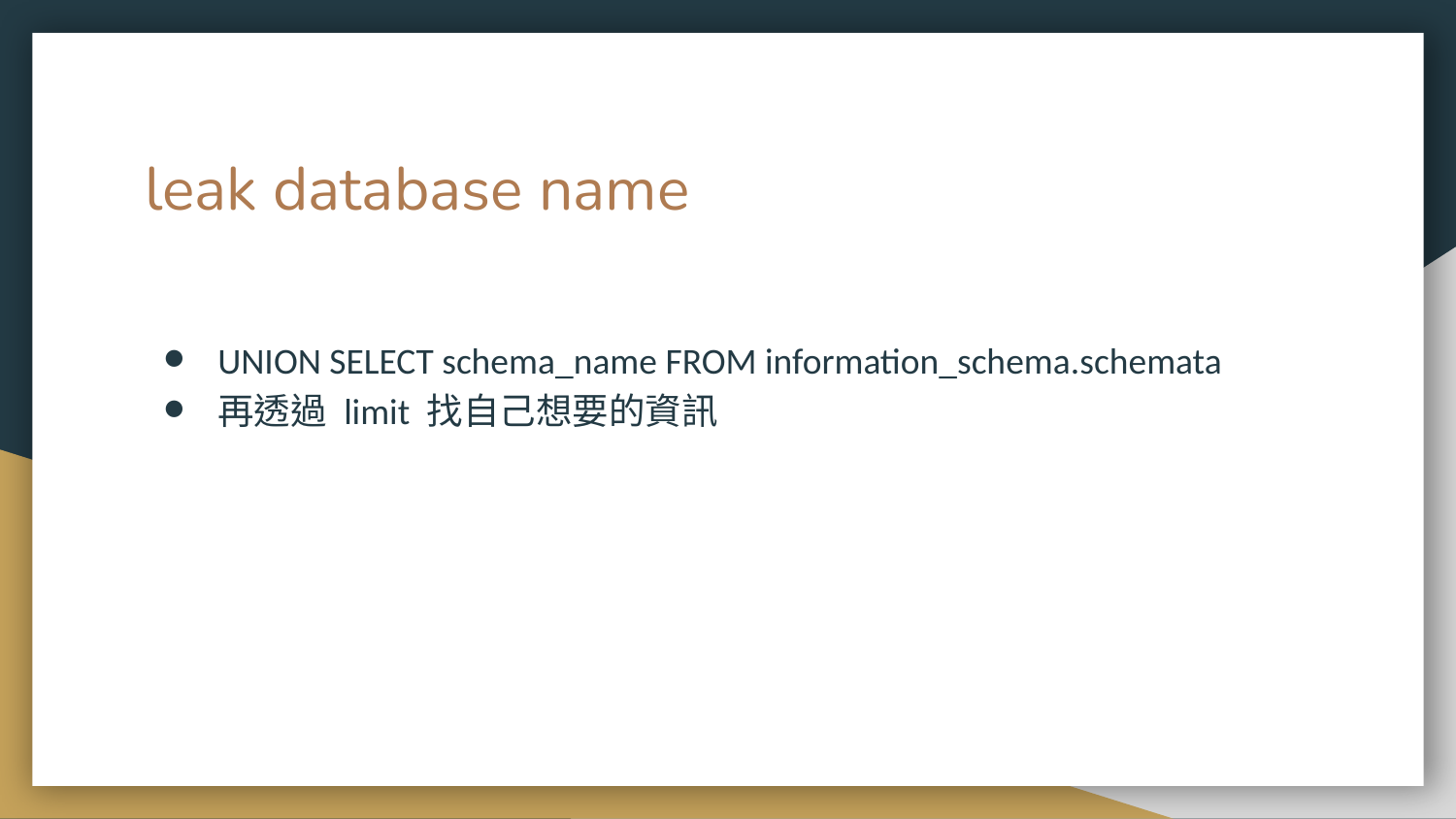

# leak database name
UNION SELECT schema_name FROM information_schema.schemata
再透過 limit 找自己想要的資訊